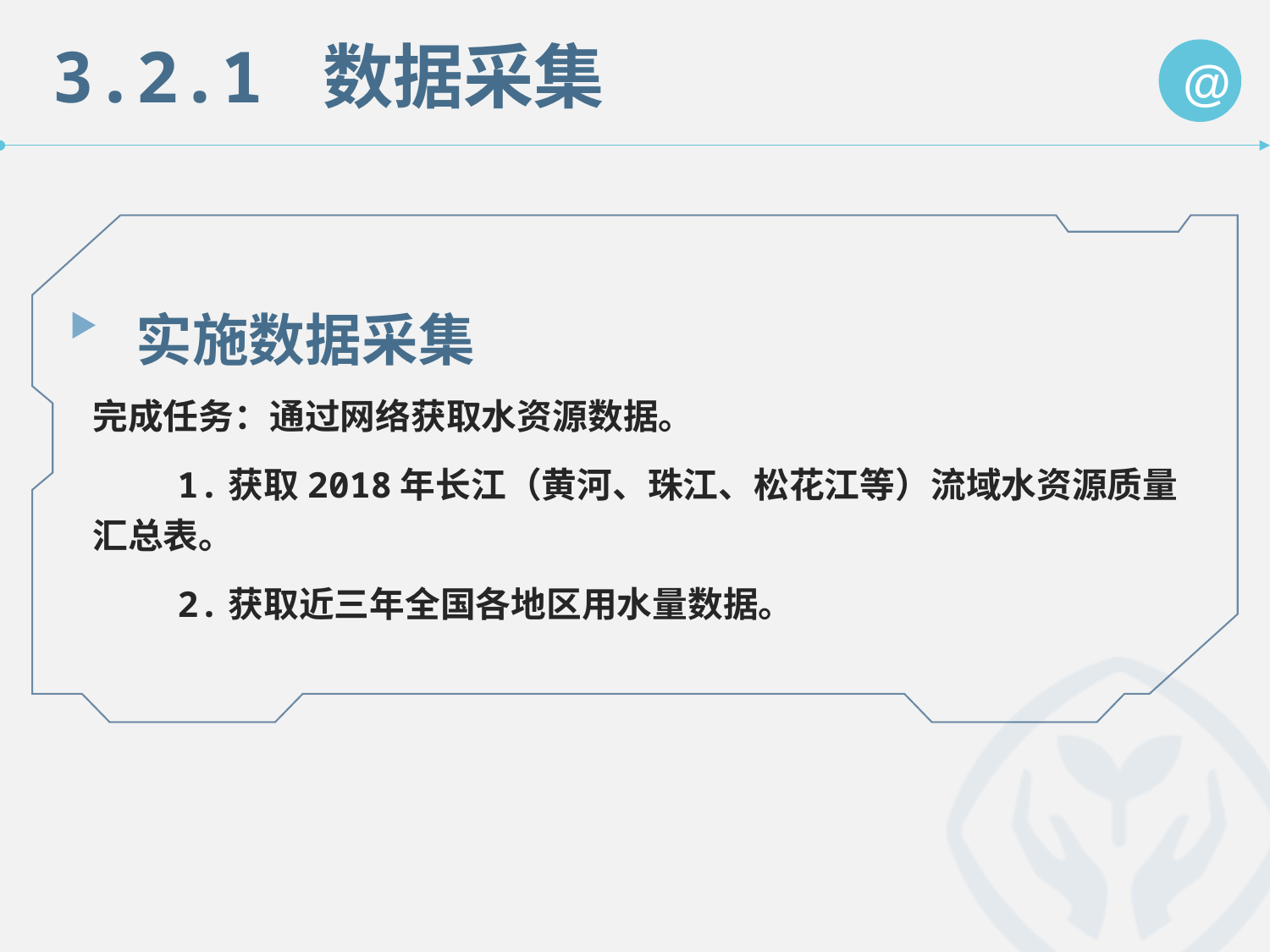

3.2.1 数据采集
@

实施数据采集

完成任务：通过网络获取水资源数据。
    1.获取2018年长江（黄河、珠江、松花江等）流域水资源质量汇总表。
    2.获取近三年全国各地区用水量数据。